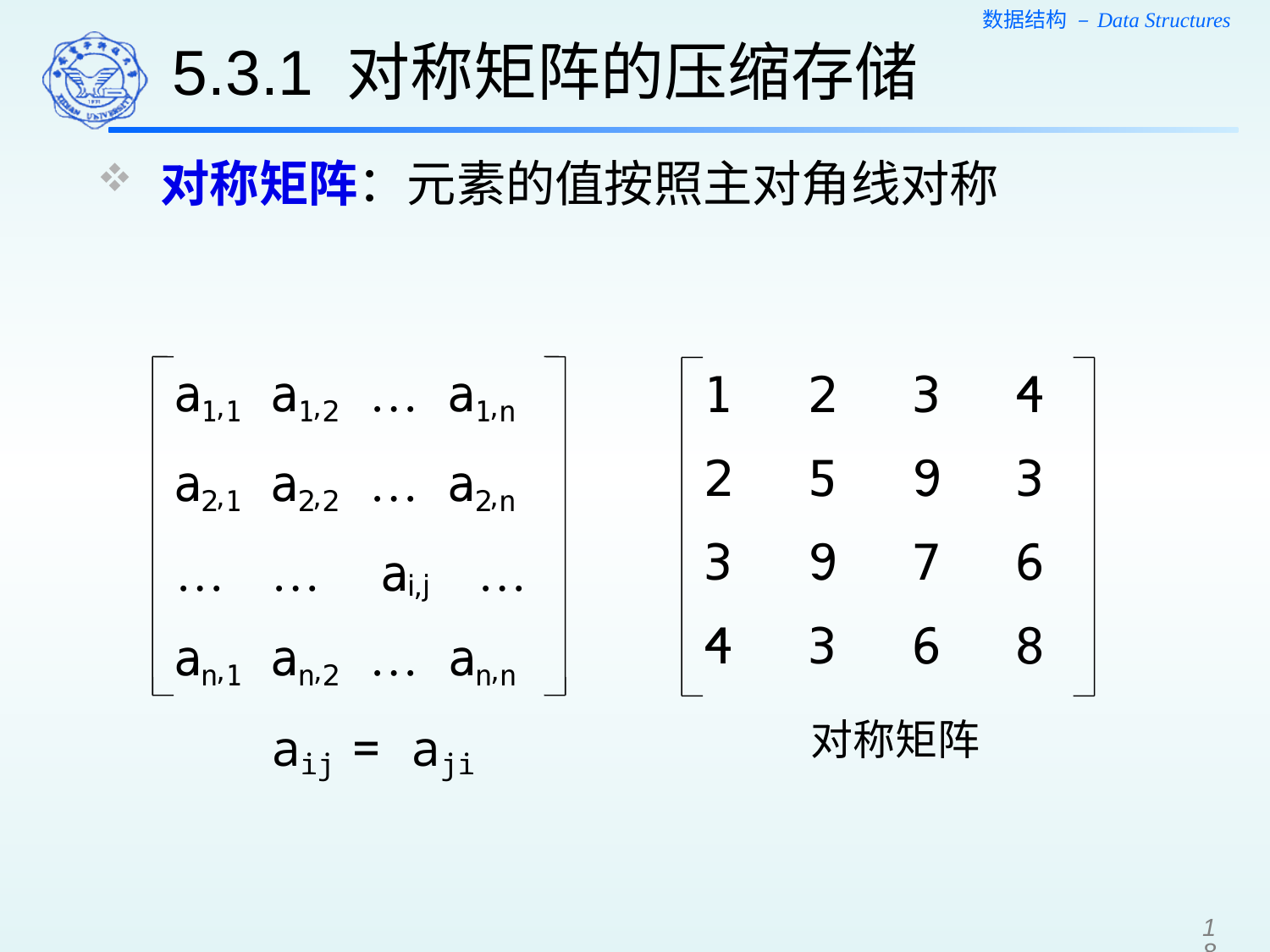

5.3.1 对称矩阵的压缩存储
对称矩阵：元素的值按照主对角线对称
a1,1  a1,2  …  a1,n
a2,1  a2,2  …  a2,n
…   …    ai,j   …
an,1  an,2  …  an,n

1     2     3     4
2     5     9     3
3     9     7     6
4     3     6     8

对称矩阵
aij = aji
18